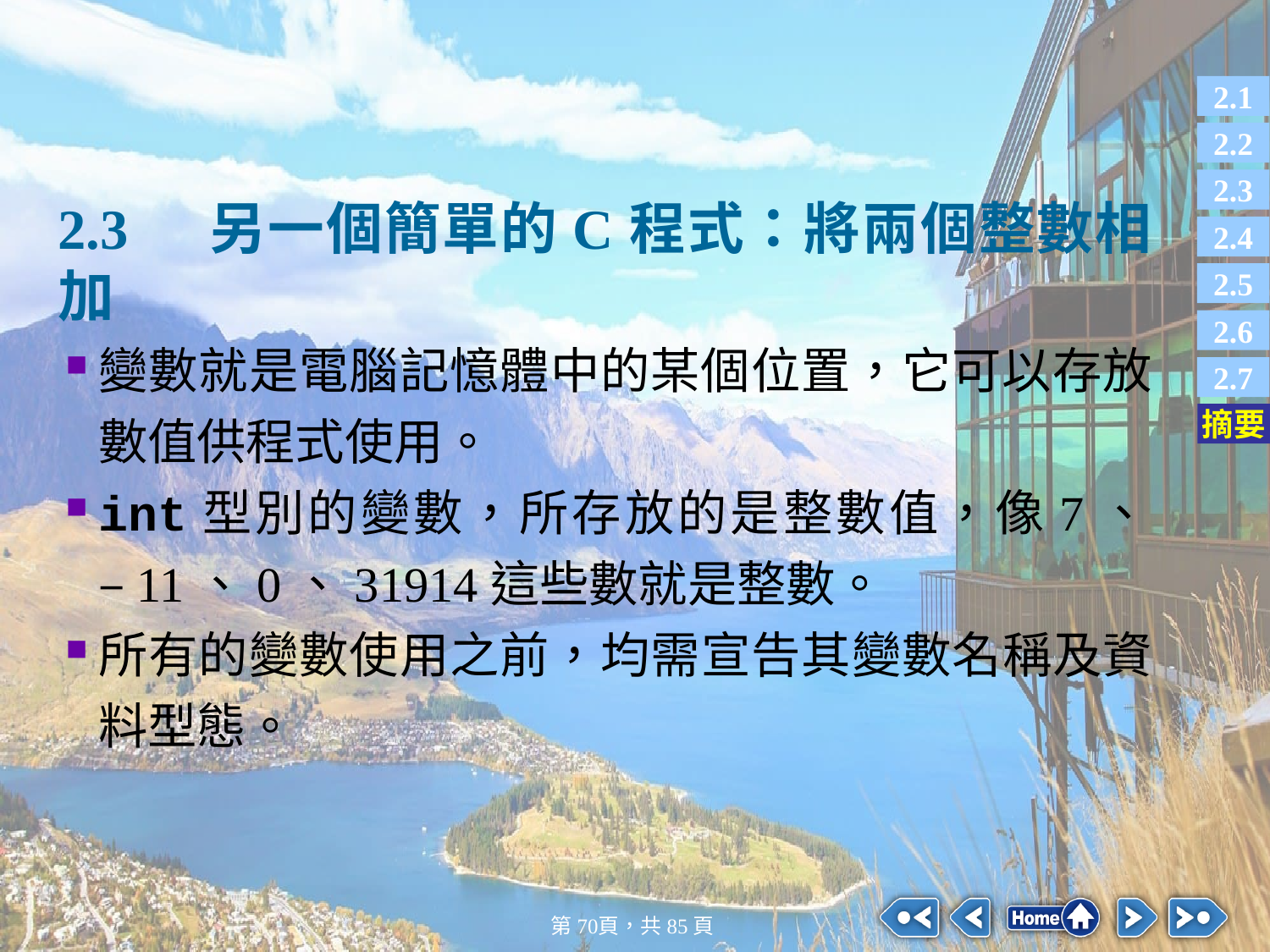

#
2.3	另一個簡單的C程式：將兩個整數相加
變數就是電腦記憶體中的某個位置，它可以存放數值供程式使用。
int型別的變數，所存放的是整數值，像7、
–11、0、31914這些數就是整數。
所有的變數使用之前，均需宣告其變數名稱及資料型態。